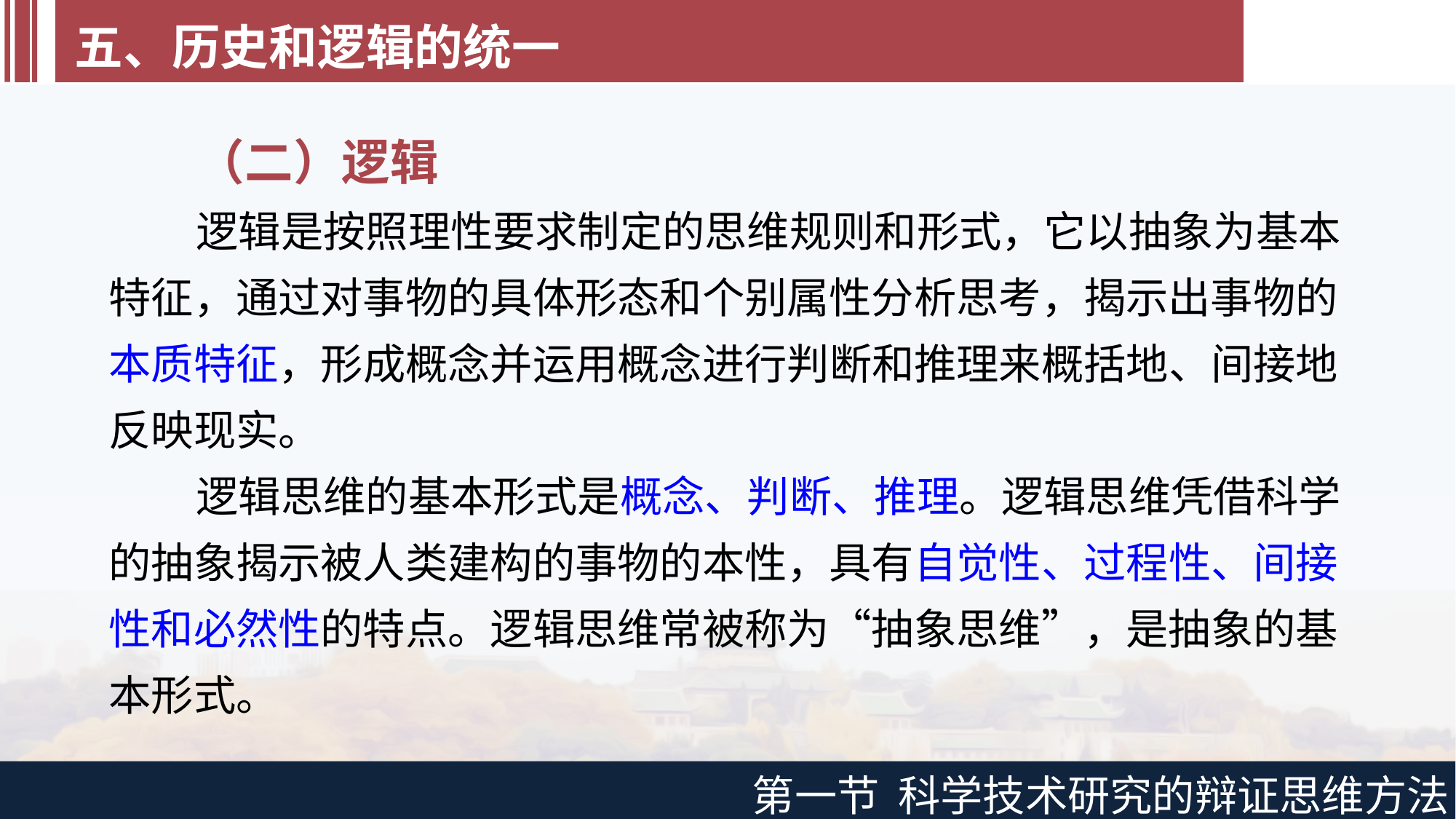

五、历史和逻辑的统一
（二）逻辑
逻辑是按照理性要求制定的思维规则和形式，它以抽象为基本特征，通过对事物的具体形态和个别属性分析思考，揭示出事物的本质特征，形成概念并运用概念进行判断和推理来概括地、间接地反映现实。
逻辑思维的基本形式是概念、判断、推理。逻辑思维凭借科学的抽象揭示被人类建构的事物的本性，具有自觉性、过程性、间接性和必然性的特点。逻辑思维常被称为“抽象思维”，是抽象的基本形式。
第一节  科学技术研究的辩证思维方法